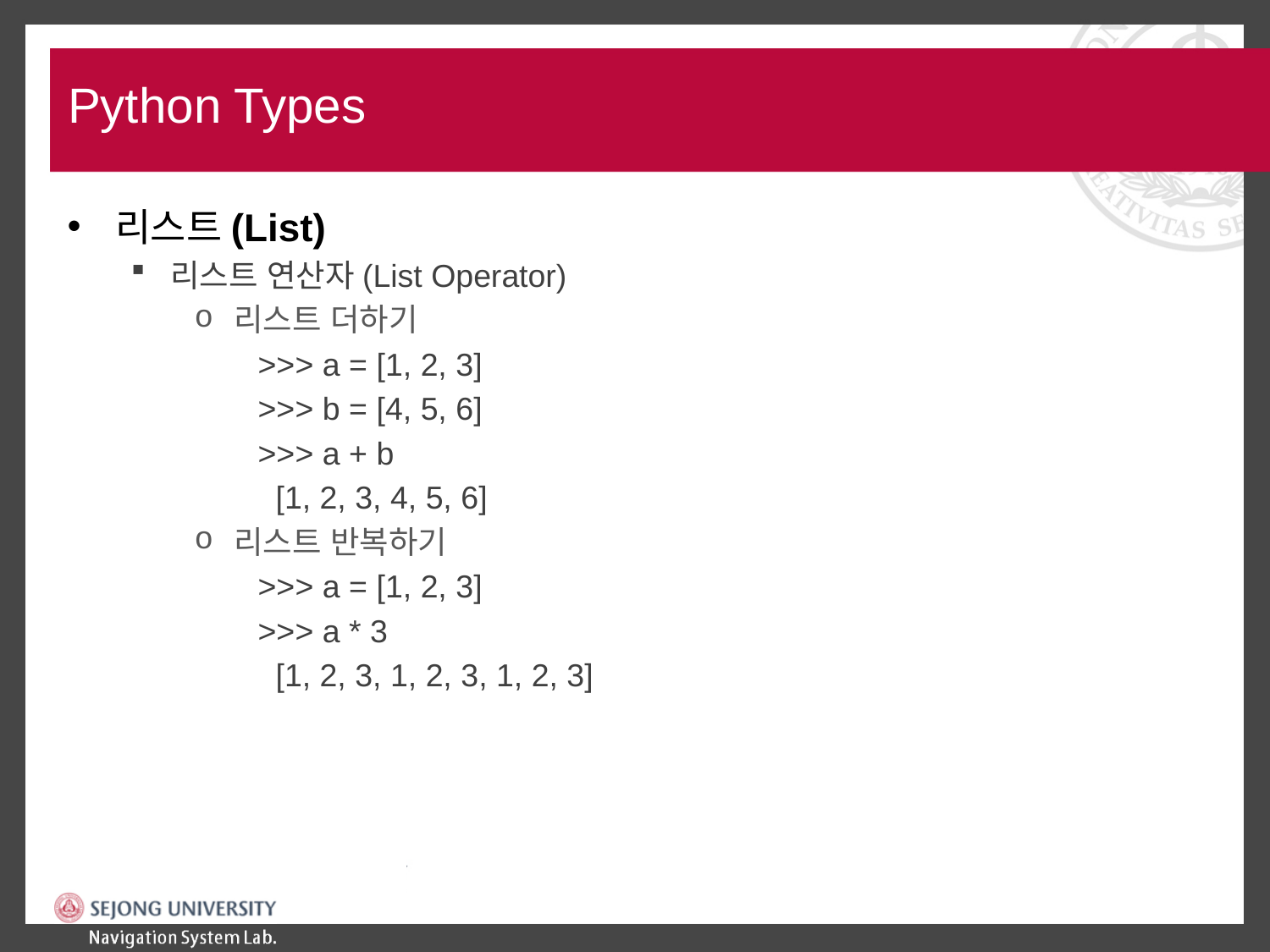

# Python Types
리스트(List)
리스트 연산자(List Operator)
리스트 더하기
>>> a = [1, 2, 3]
>>> b = [4, 5, 6]
>>> a + b
  [1, 2, 3, 4, 5, 6]
리스트 반복하기
>>> a = [1, 2, 3]
>>> a * 3
  [1, 2, 3, 1, 2, 3, 1, 2, 3]